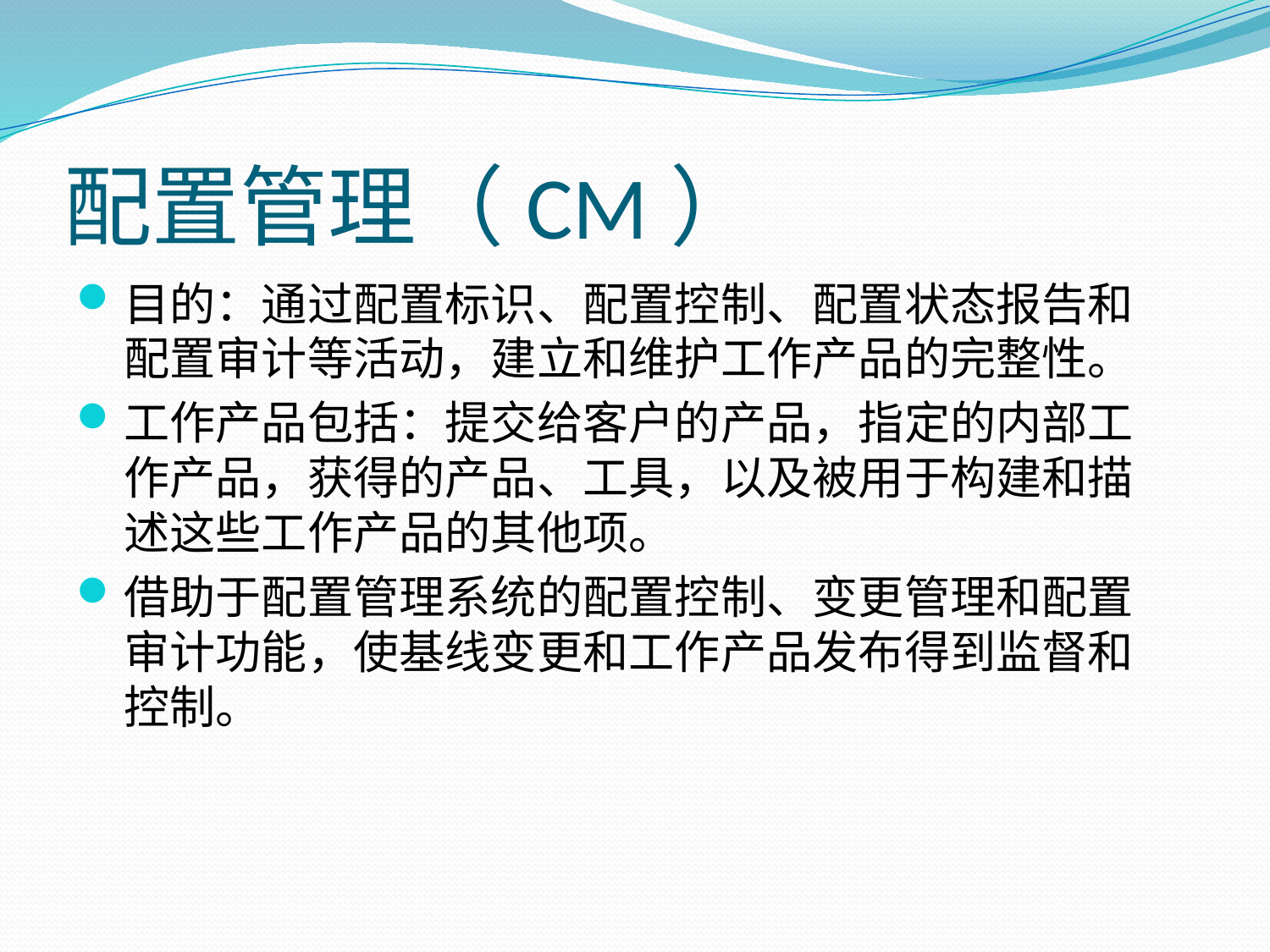

# 配置管理（CM）
目的：通过配置标识、配置控制、配置状态报告和配置审计等活动，建立和维护工作产品的完整性。
工作产品包括：提交给客户的产品，指定的内部工作产品，获得的产品、工具，以及被用于构建和描述这些工作产品的其他项。
借助于配置管理系统的配置控制、变更管理和配置审计功能，使基线变更和工作产品发布得到监督和控制。